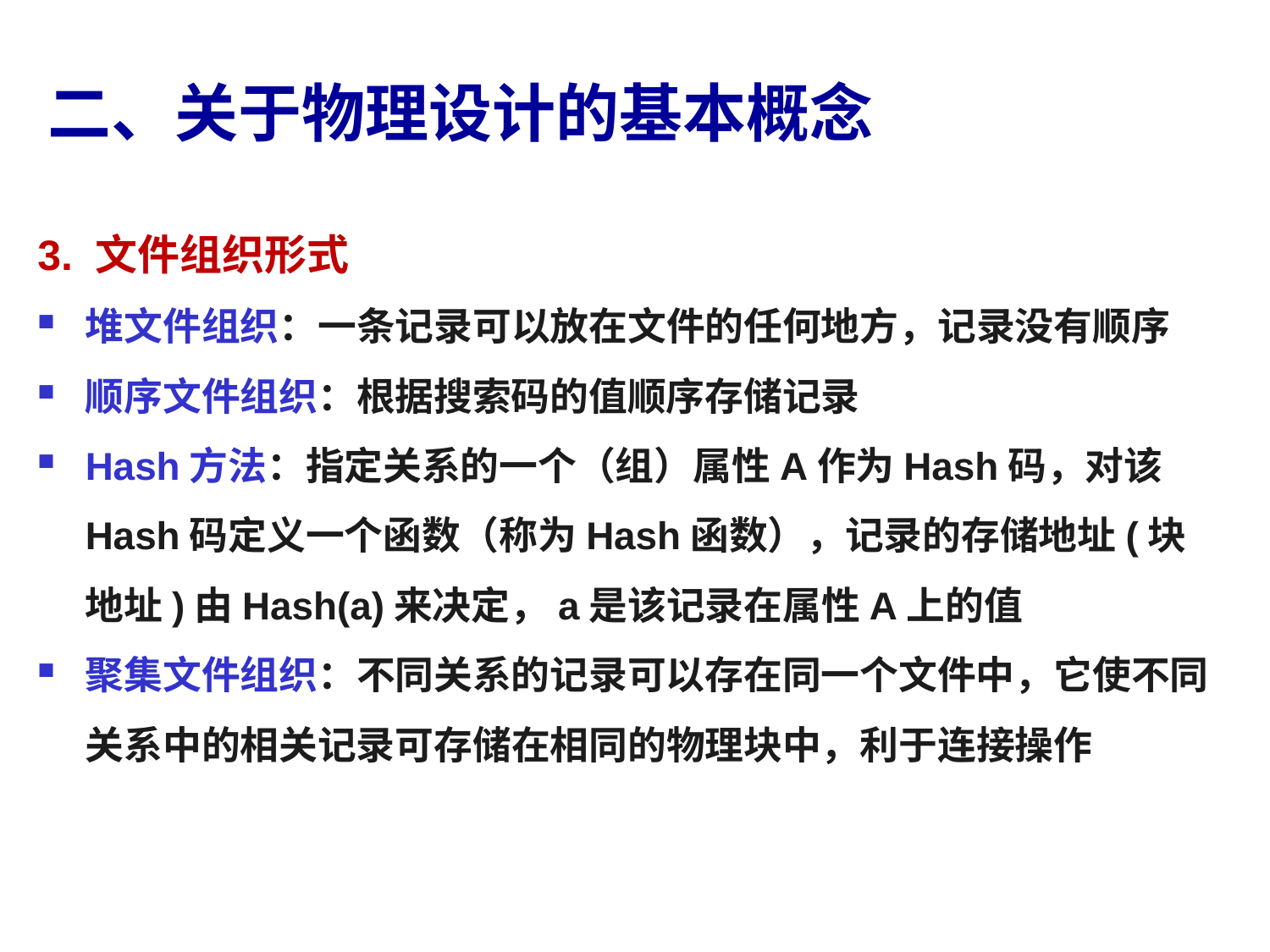

# 二、关于物理设计的基本概念
3. 文件组织形式
堆文件组织：一条记录可以放在文件的任何地方，记录没有顺序
顺序文件组织：根据搜索码的值顺序存储记录
Hash方法：指定关系的一个（组）属性A作为Hash码，对该Hash码定义一个函数（称为Hash函数），记录的存储地址(块地址)由Hash(a)来决定，a是该记录在属性A上的值
聚集文件组织：不同关系的记录可以存在同一个文件中，它使不同关系中的相关记录可存储在相同的物理块中，利于连接操作